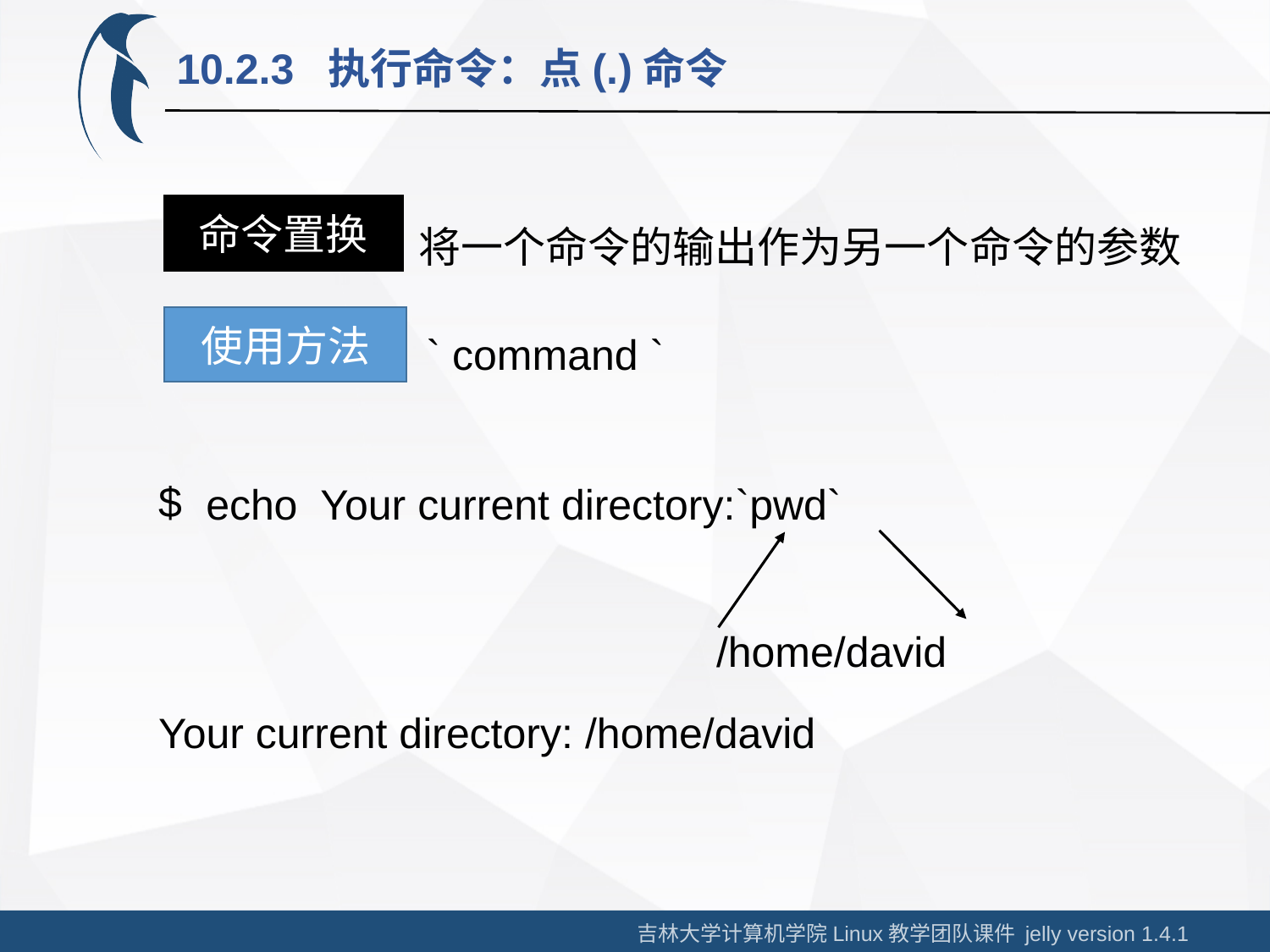

10.2.3  执行命令：点(.)命令
将一个命令的输出作为另一个命令的参数
命令置换
` command `
使用方法
echo  Your current directory:`pwd`

Your current directory: /home/david

/home/david